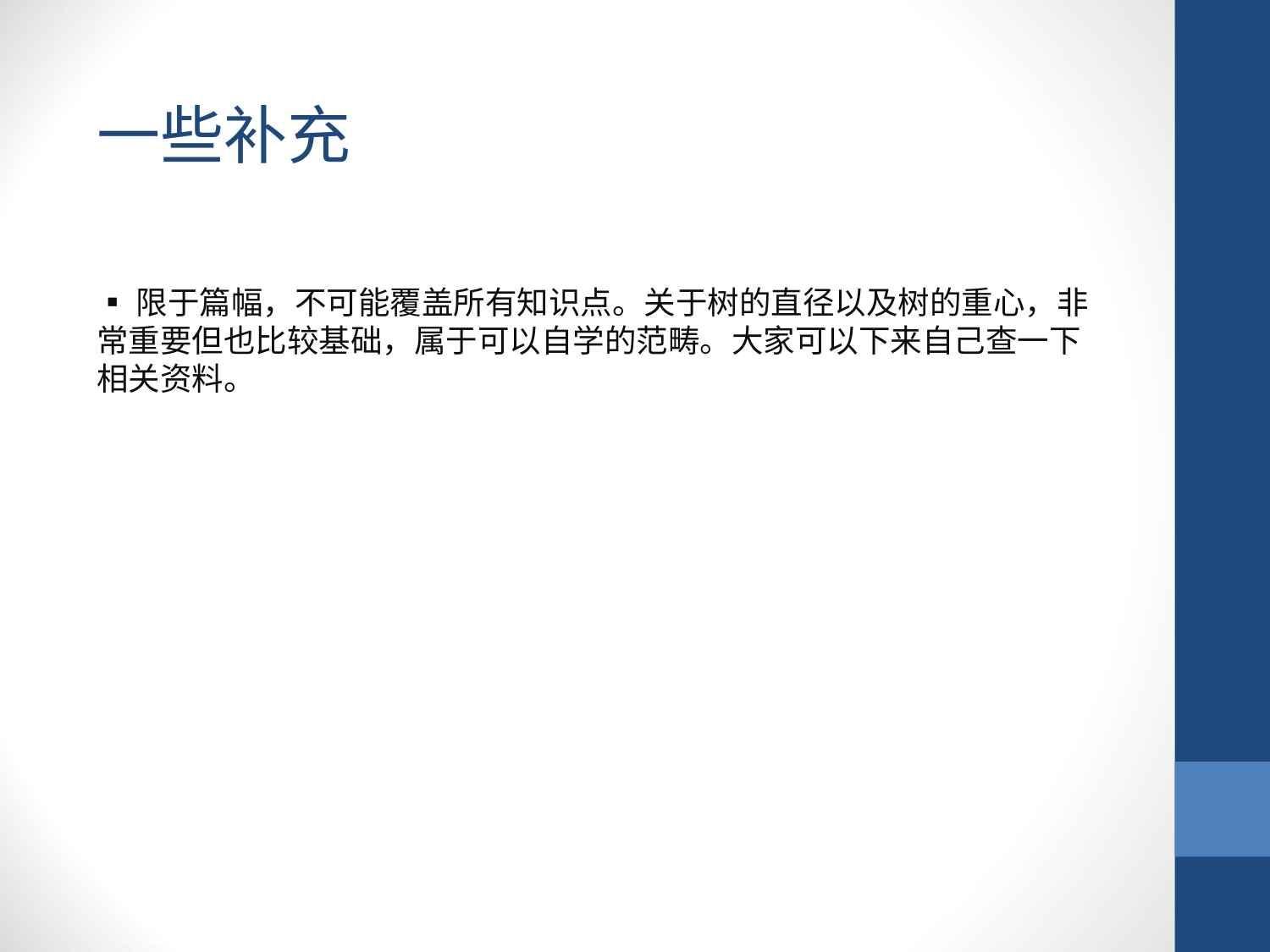

一些补充
▪限于篇幅，不可能覆盖所有知识点。关于树的直径以及树的重心，非常重要但也比较基础，属于可以自学的范畴。大家可以下来自己查一下相关资料。